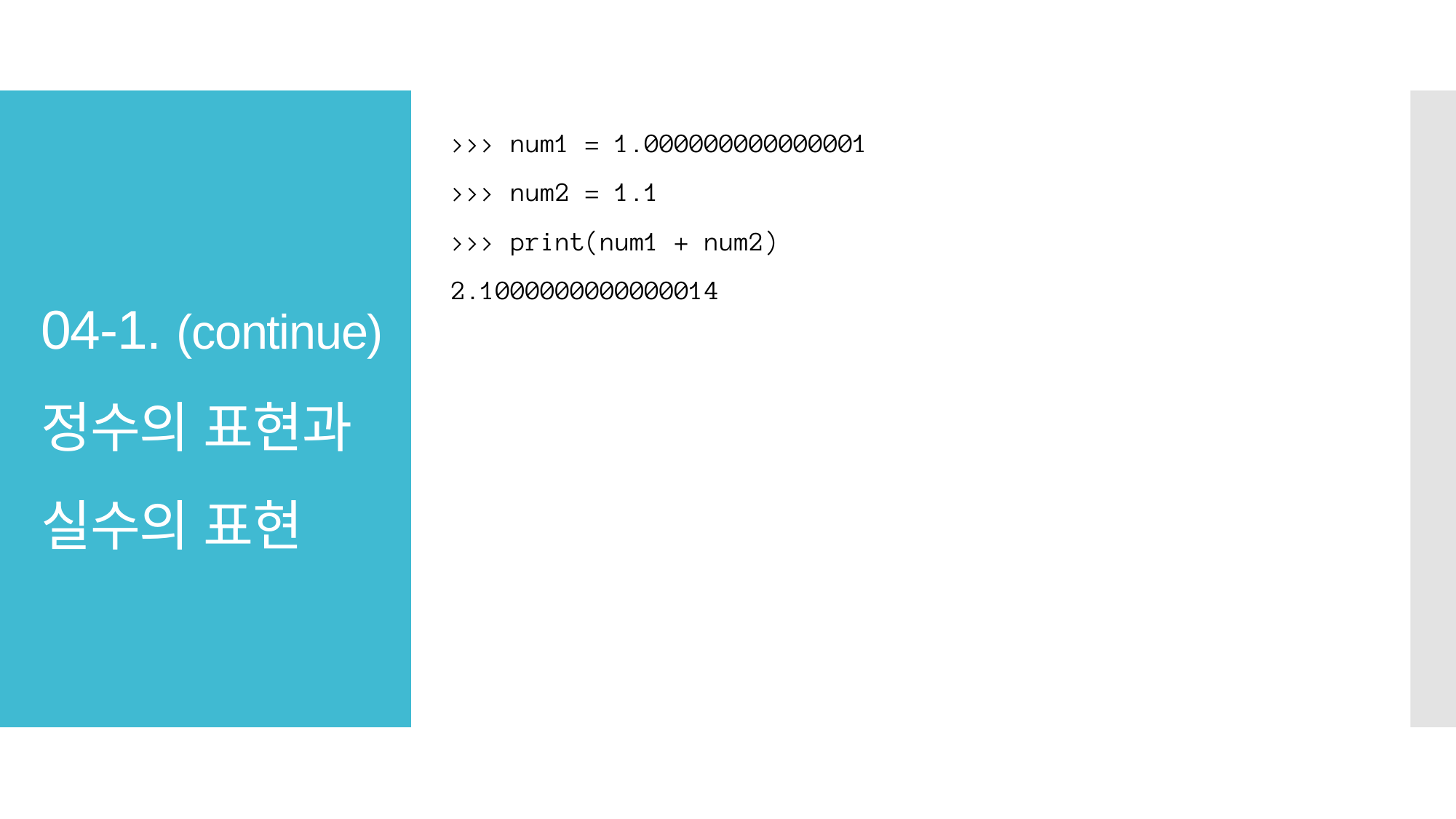

>>> num1 = 1.000000000000001
>>> num2 = 1.1
>>> print(num1 + num2)
2.1000000000000014
# 04-1. (continue) 정수의 표현과 실수의 표현